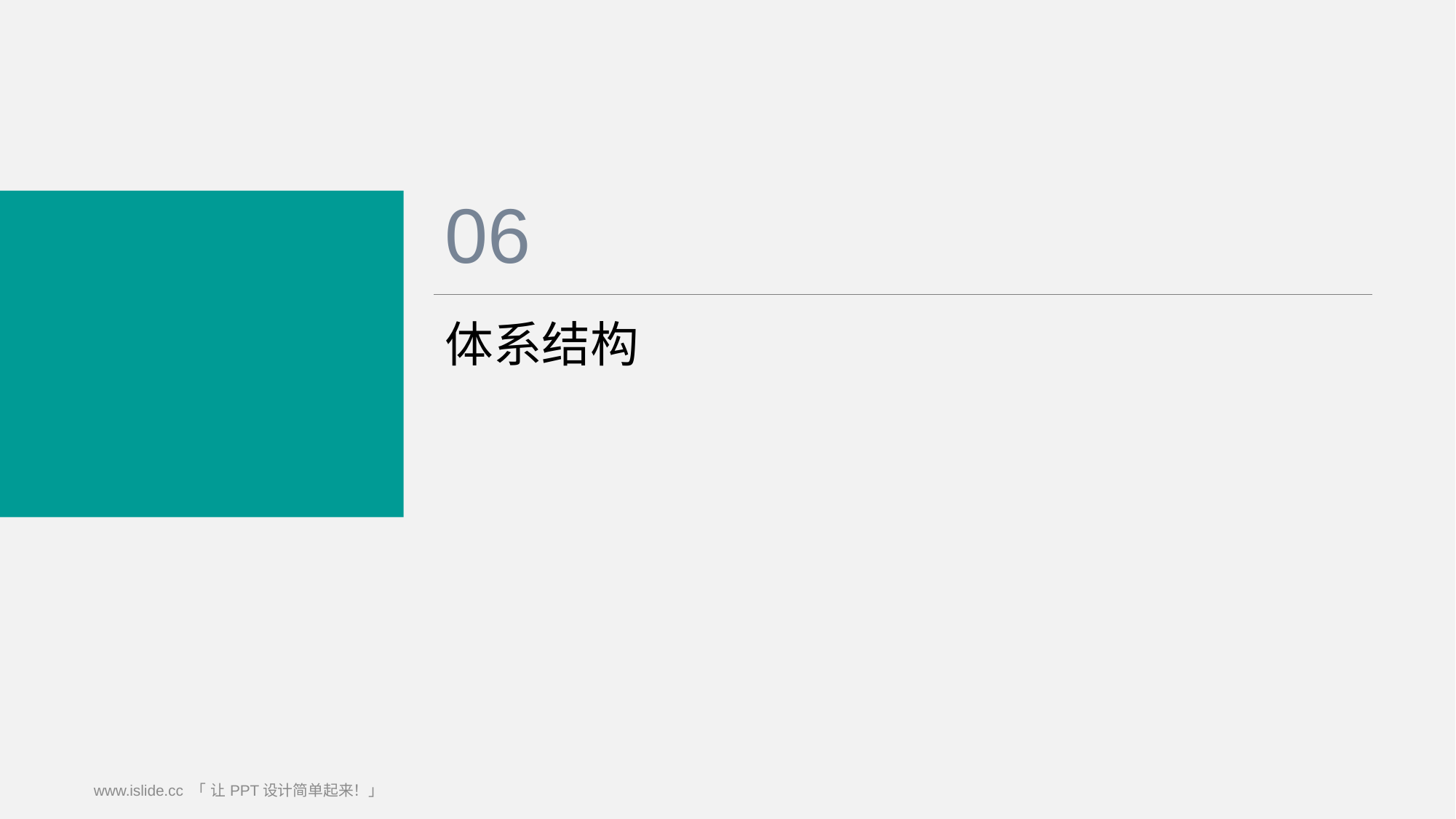

06
# 体系结构

www.islide.cc 「 让PPT设计简单起来！」
29